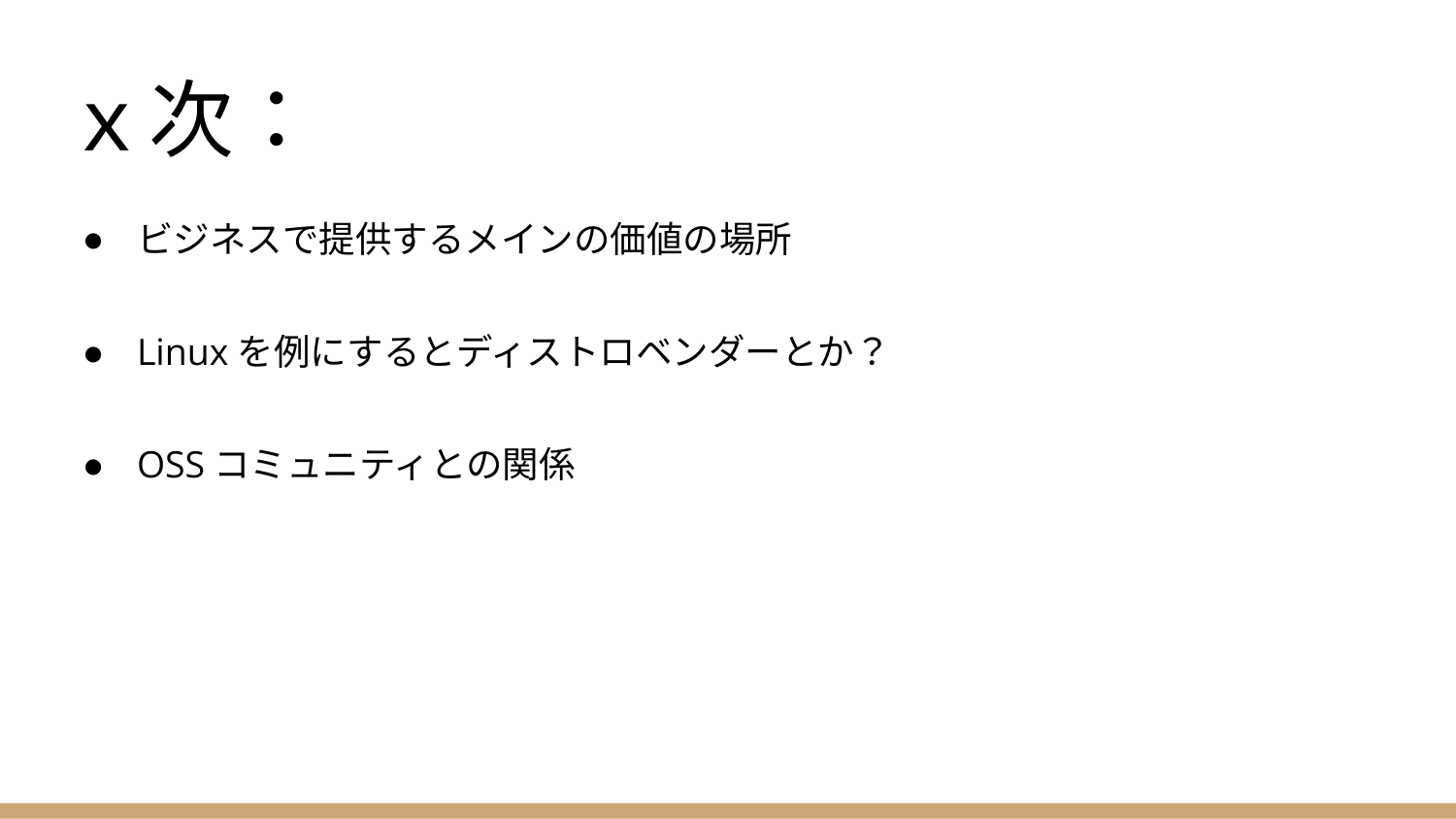

# ｘ次：
ビジネスで提供するメインの価値の場所

Linuxを例にするとディストロベンダーとか？

OSSコミュニティとの関係